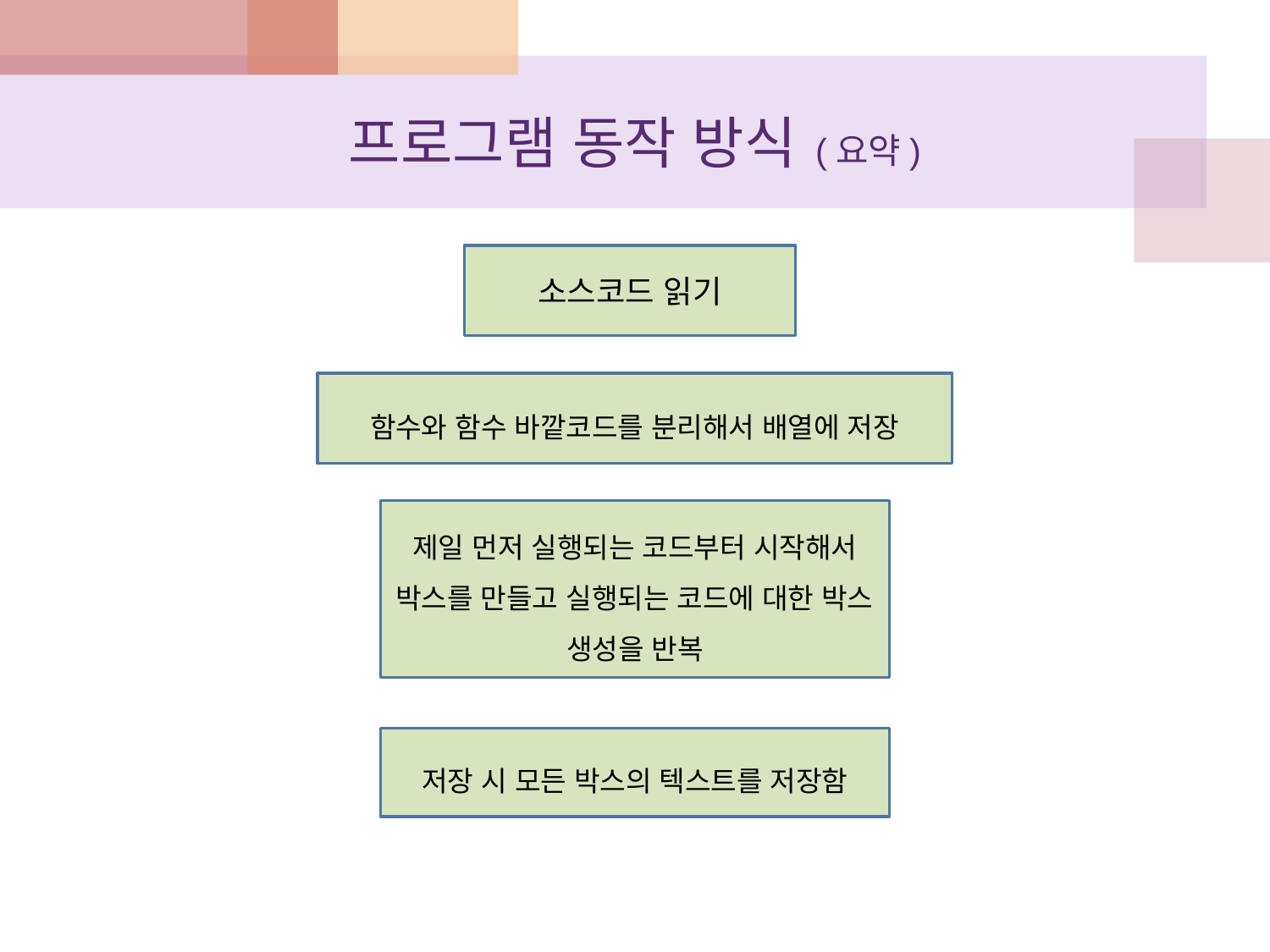

# 프로그램 동작 방식 (요약)
소스코드 읽기
함수와 함수 바깥코드를 분리해서 배열에 저장
제일 먼저 실행되는 코드부터 시작해서 박스를 만들고 실행되는 코드에 대한 박스 생성을 반복
저장 시 모든 박스의 텍스트를 저장함